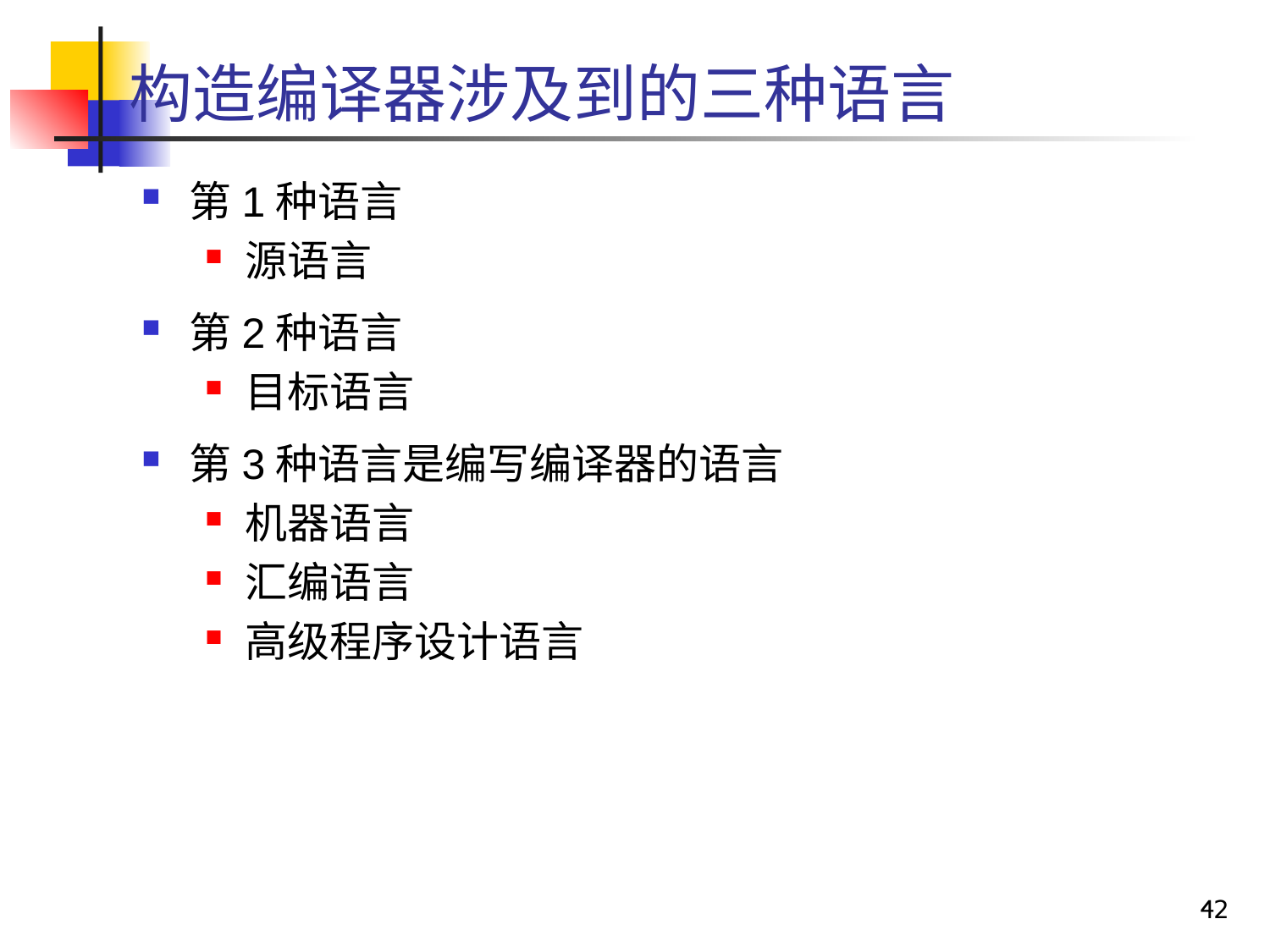

# 构造编译器涉及到的三种语言
第1种语言
源语言
第2种语言
目标语言
第3种语言是编写编译器的语言
机器语言
汇编语言
高级程序设计语言
42